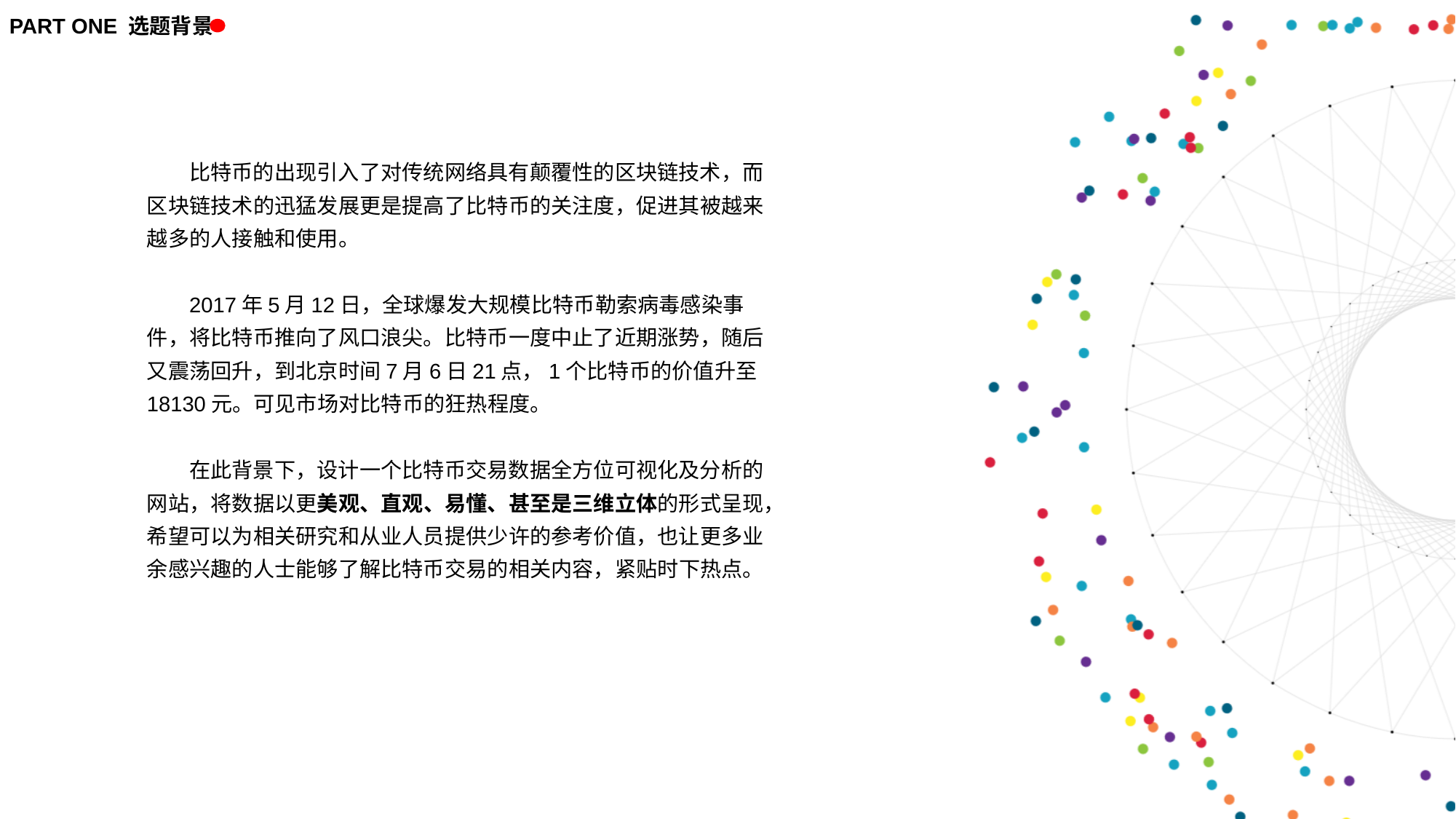

PART ONE 选题背景

比特币的出现引入了对传统网络具有颠覆性的区块链技术，而区块链技术的迅猛发展更是提高了比特币的关注度，促进其被越来越多的人接触和使用。

2017年5月12日，全球爆发大规模比特币勒索病毒感染事件，将比特币推向了风口浪尖。比特币一度中止了近期涨势，随后又震荡回升，到北京时间7月6日21点，1个比特币的价值升至18130元。可见市场对比特币的狂热程度。

在此背景下，设计一个比特币交易数据全方位可视化及分析的网站，将数据以更美观、直观、易懂、甚至是三维立体的形式呈现，希望可以为相关研究和从业人员提供少许的参考价值，也让更多业余感兴趣的人士能够了解比特币交易的相关内容，紧贴时下热点。